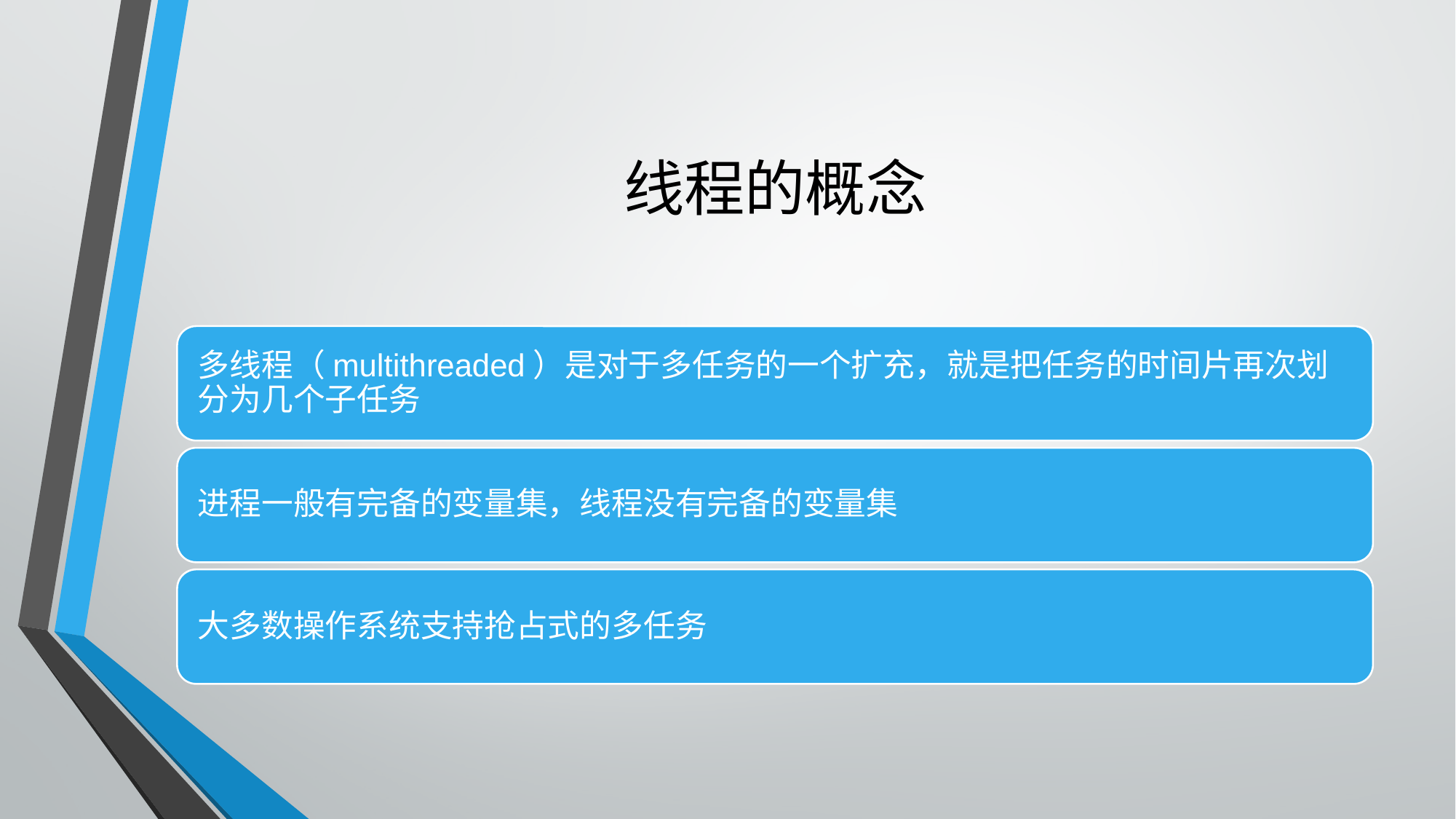

# 线程的概念
多线程（multithreaded）是对于多任务的一个扩充，就是把任务的时间片再次划分为几个子任务
进程一般有完备的变量集，线程没有完备的变量集
大多数操作系统支持抢占式的多任务